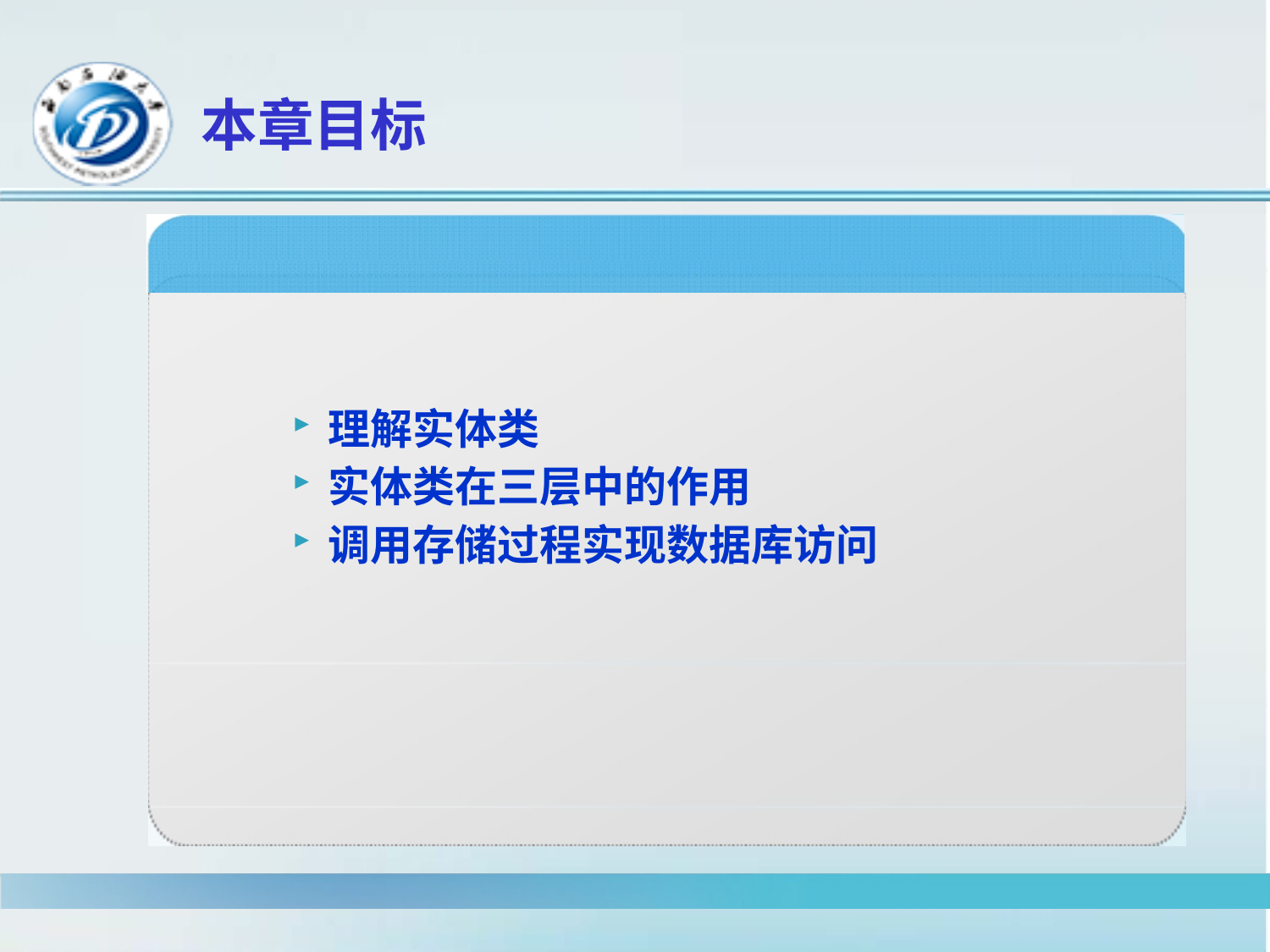

# 本章目标
理解实体类
实体类在三层中的作用
调用存储过程实现数据库访问